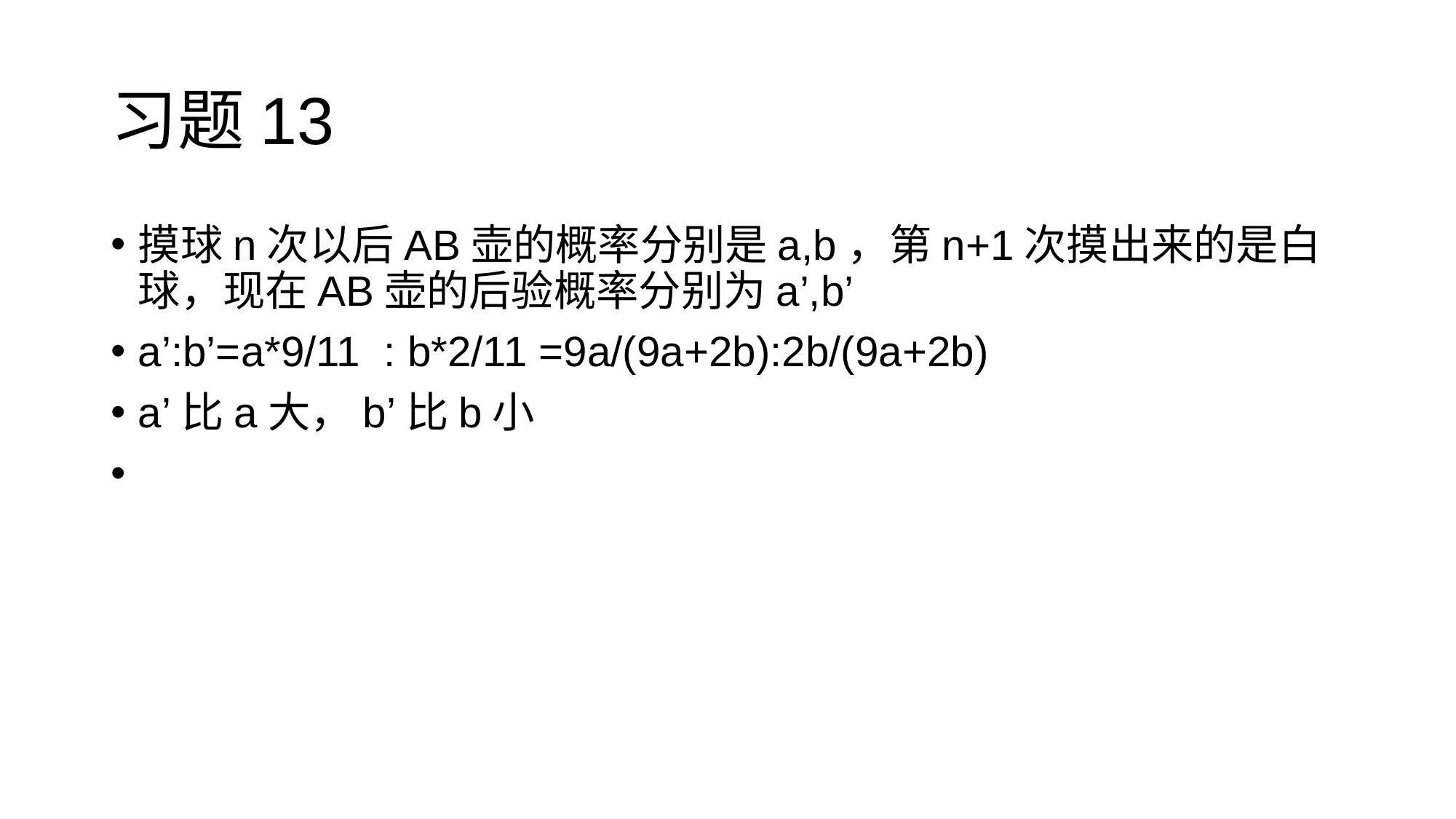

# 习题13
摸球n次以后AB壶的概率分别是a,b，第n+1次摸出来的是白球，现在AB壶的后验概率分别为a’,b’
a’:b’=a*9/11  : b*2/11 =9a/(9a+2b):2b/(9a+2b)
a’比a大，b’比b小